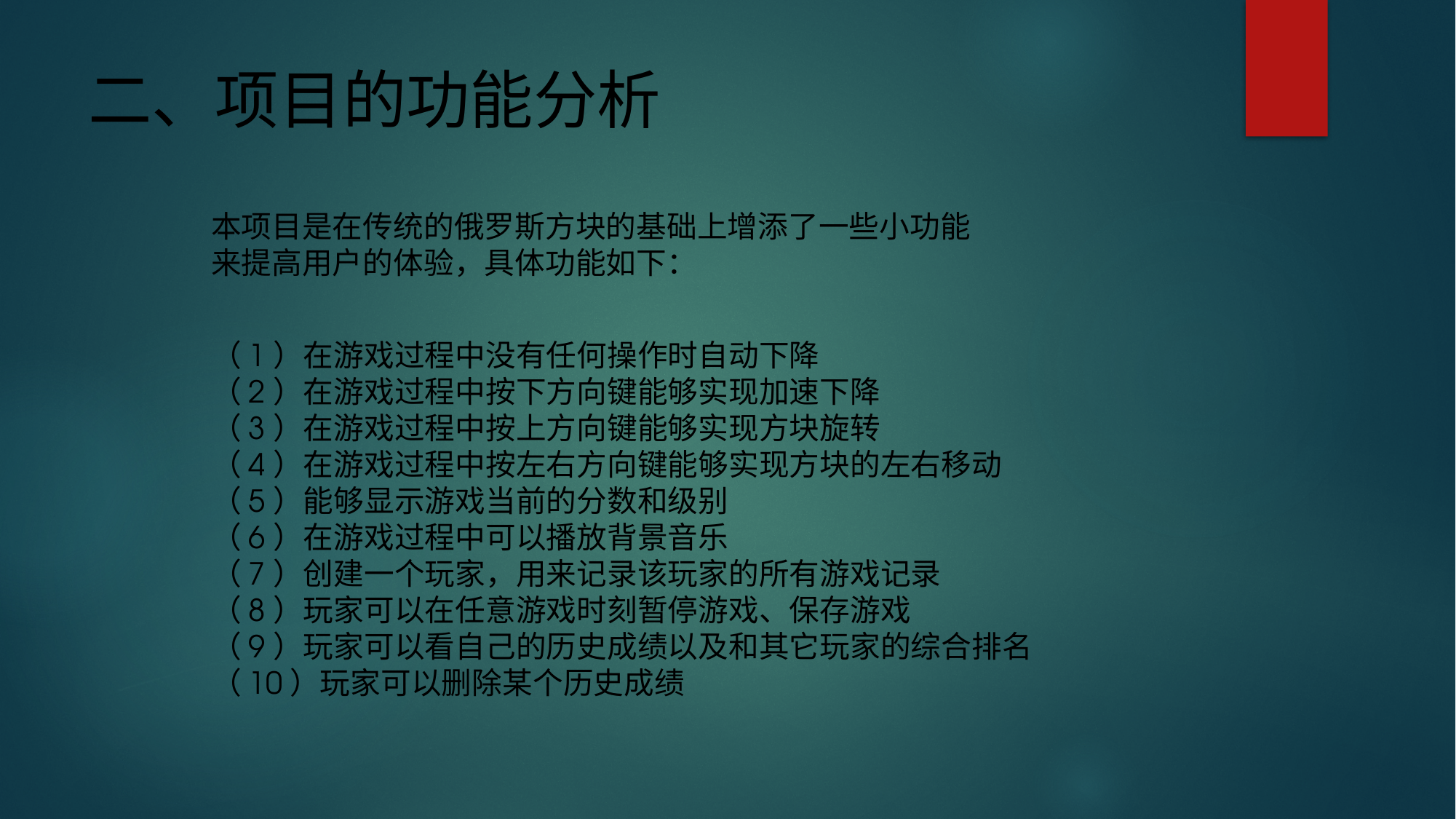

# 二、项目的功能分析
本项目是在传统的俄罗斯方块的基础上增添了一些小功能来提高用户的体验，具体功能如下：
（1）在游戏过程中没有任何操作时自动下降
（2）在游戏过程中按下方向键能够实现加速下降
（3）在游戏过程中按上方向键能够实现方块旋转
（4）在游戏过程中按左右方向键能够实现方块的左右移动
（5）能够显示游戏当前的分数和级别
（6）在游戏过程中可以播放背景音乐
（7）创建一个玩家，用来记录该玩家的所有游戏记录
（8）玩家可以在任意游戏时刻暂停游戏、保存游戏
（9）玩家可以看自己的历史成绩以及和其它玩家的综合排名
（10）玩家可以删除某个历史成绩